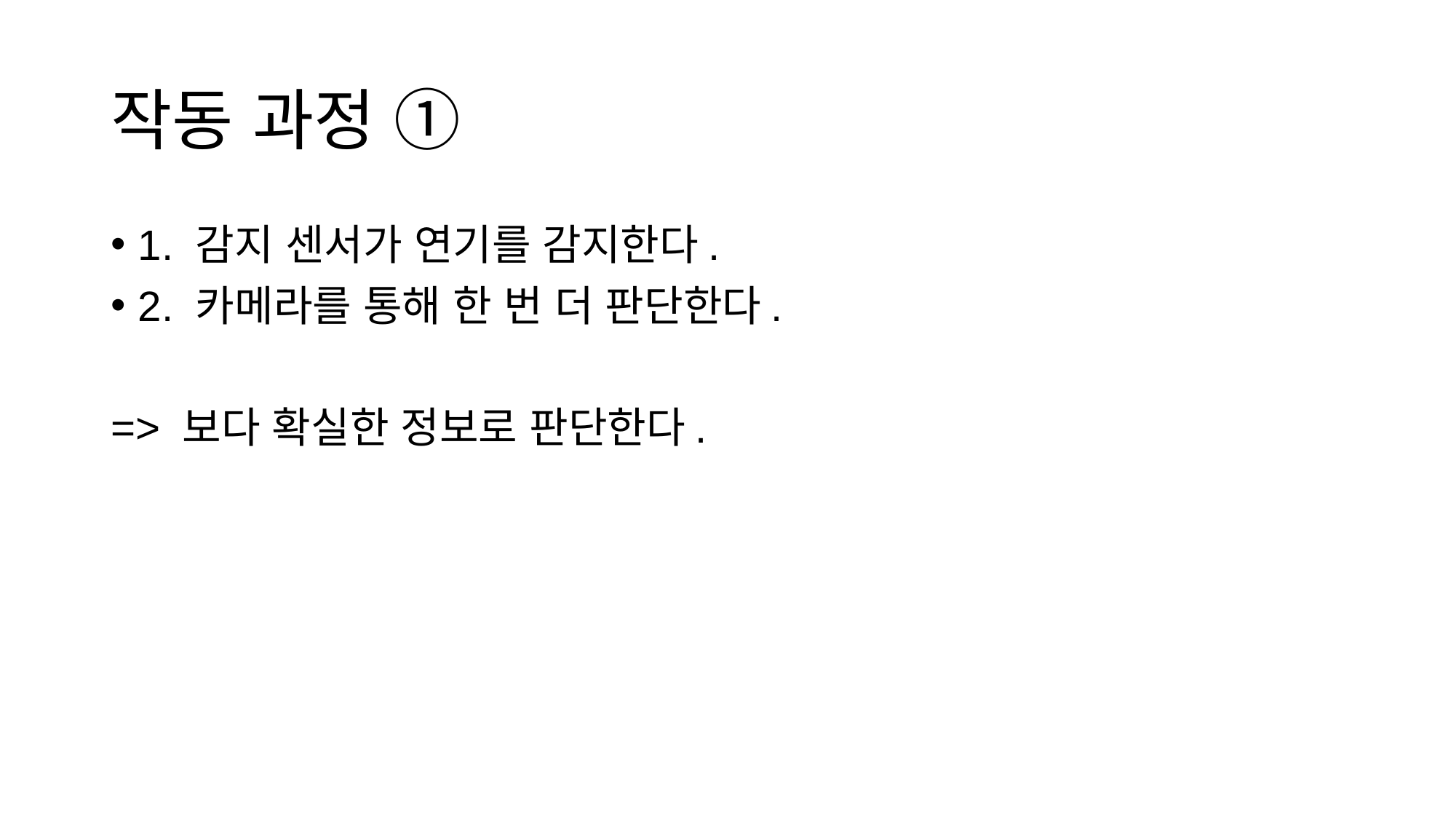

# 작동 과정 ①
1. 감지 센서가 연기를 감지한다.
2. 카메라를 통해 한 번 더 판단한다.

=> 보다 확실한 정보로 판단한다.